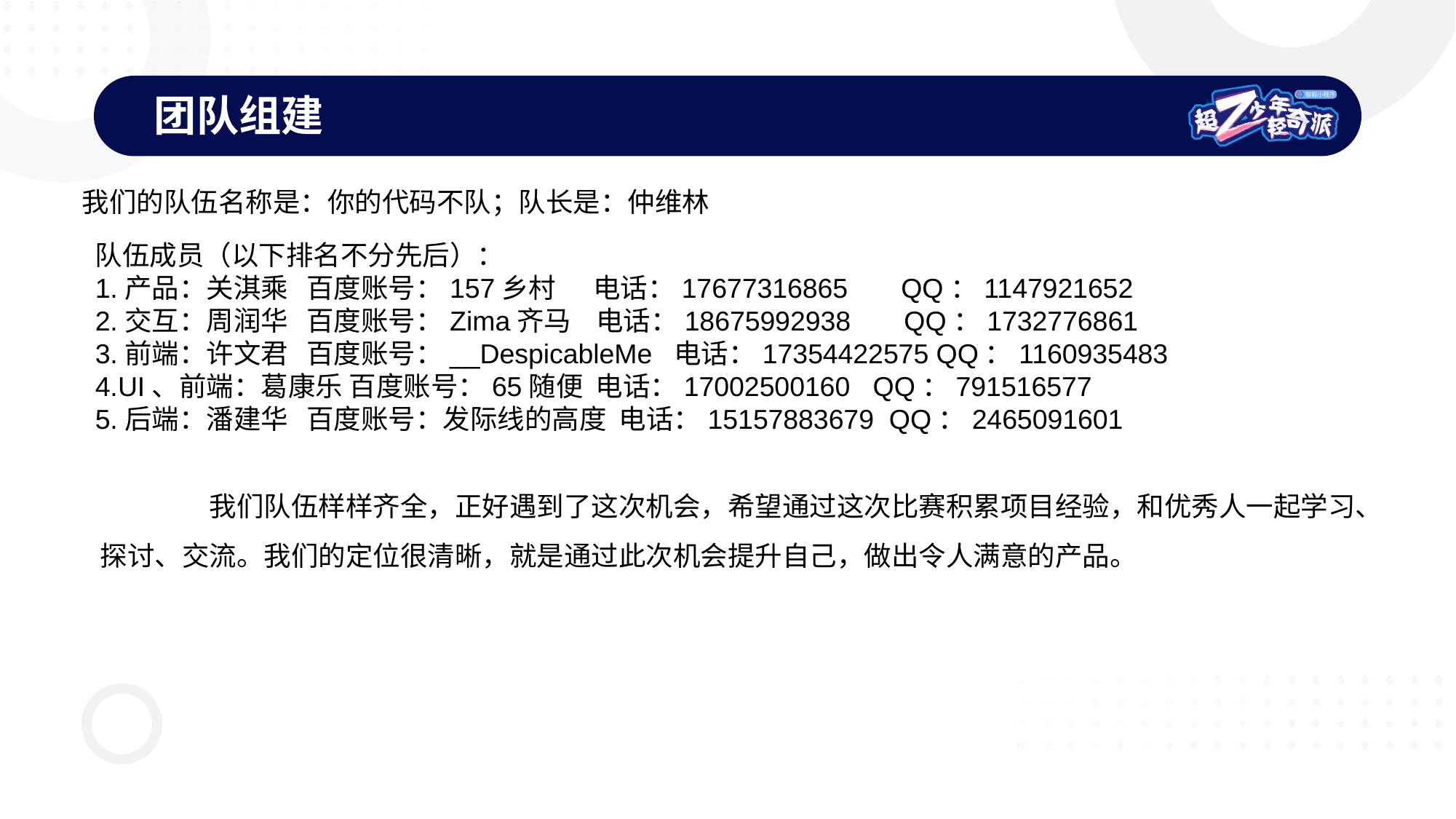

团队组建
我们的队伍名称是：你的代码不队；队长是：仲维林
队伍成员（以下排名不分先后）：
1.产品：关淇乘   百度账号：157乡村      电话：17677316865       QQ：1147921652
2.交互：周润华   百度账号：Zima齐马    电话：18675992938       QQ：1732776861
3.前端：许文君   百度账号：__DespicableMe  电话：17354422575 QQ：1160935483
4.UI、前端：葛康乐 百度账号：65随便  电话：17002500160   QQ：791516577
5.后端：潘建华   百度账号：发际线的高度  电话：15157883679  QQ：2465091601
	我们队伍样样齐全，正好遇到了这次机会，希望通过这次比赛积累项目经验，和优秀人一起学习、探讨、交流。我们的定位很清晰，就是通过此次机会提升自己，做出令人满意的产品。